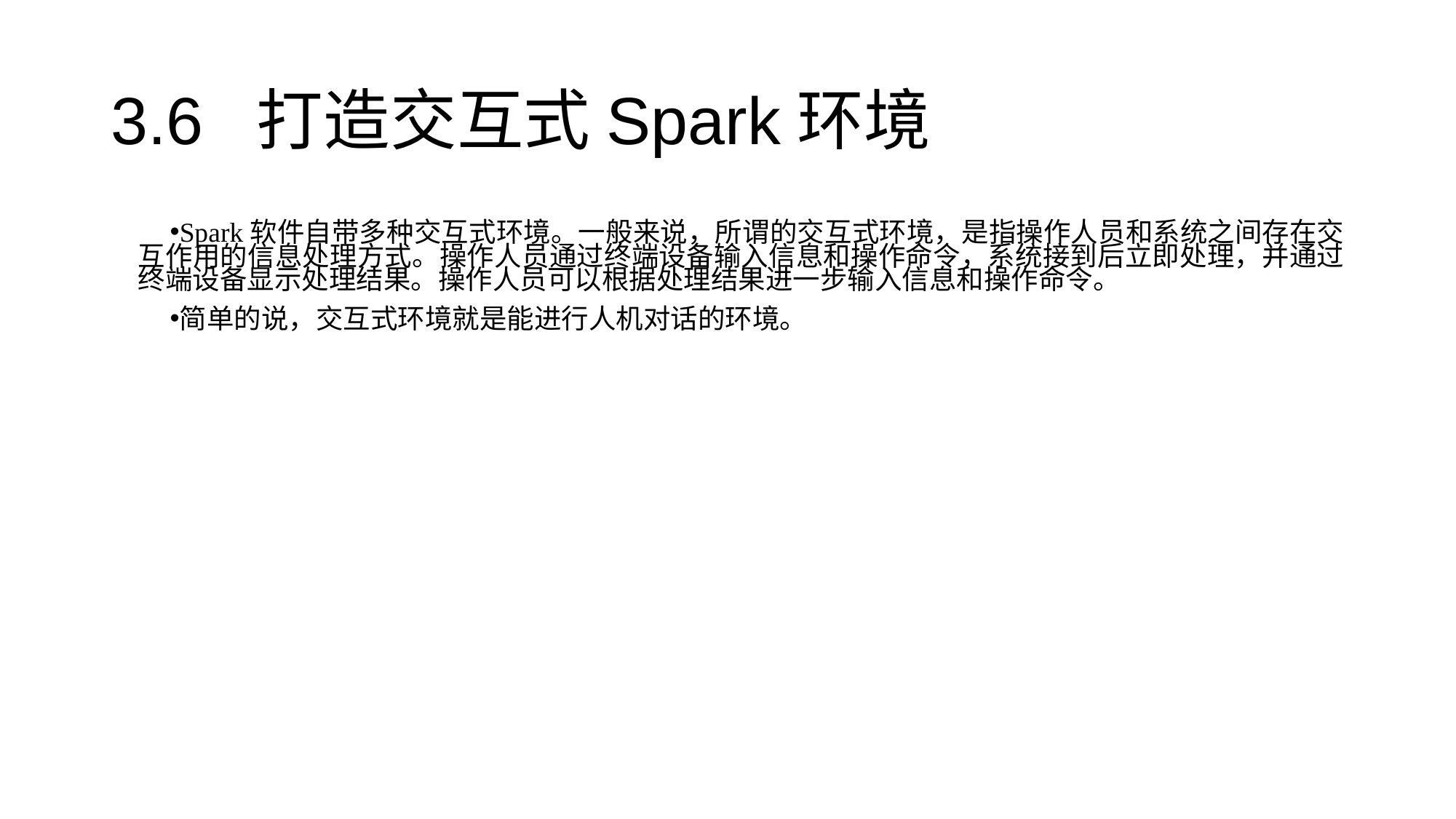

# 3.6  打造交互式Spark环境
Spark软件自带多种交互式环境。一般来说，所谓的交互式环境，是指操作人员和系统之间存在交互作用的信息处理方式。操作人员通过终端设备输入信息和操作命令，系统接到后立即处理，并通过终端设备显示处理结果。操作人员可以根据处理结果进一步输入信息和操作命令。
简单的说，交互式环境就是能进行人机对话的环境。